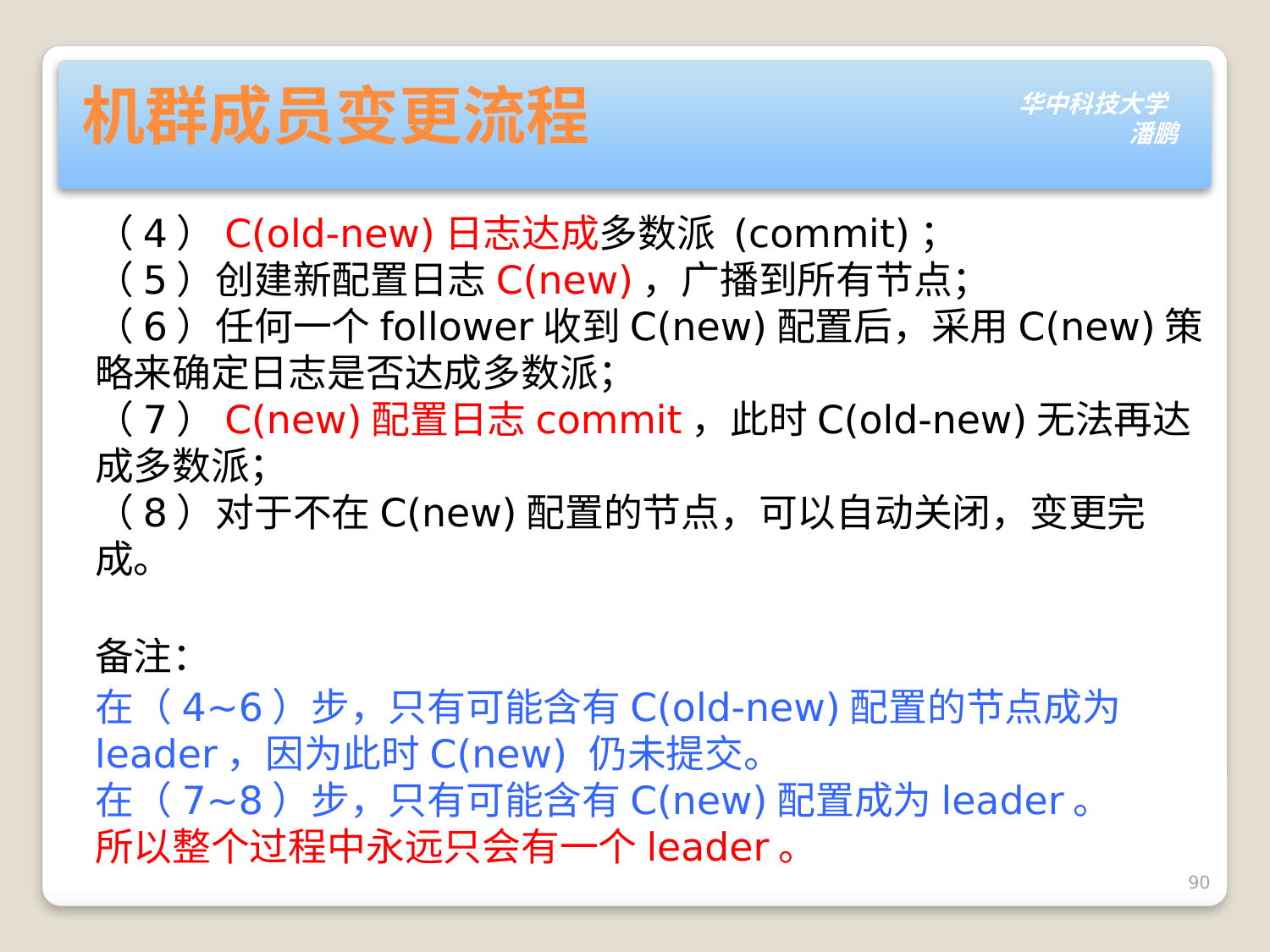

# 机群成员变更流程
（4）C(old-new)日志达成多数派 (commit)；
（5）创建新配置日志C(new)，广播到所有节点；
（6）任何一个follower收到C(new)配置后，采用C(new)策略来确定日志是否达成多数派；
（7）C(new)配置日志commit，此时C(old-new)无法再达成多数派；
（8）对于不在C(new)配置的节点，可以自动关闭，变更完成。
备注：
在（4~6）步，只有可能含有C(old-new)配置的节点成为leader，因为此时C(new) 仍未提交。
在（7~8）步，只有可能含有C(new)配置成为leader。
所以整个过程中永远只会有一个leader。
90